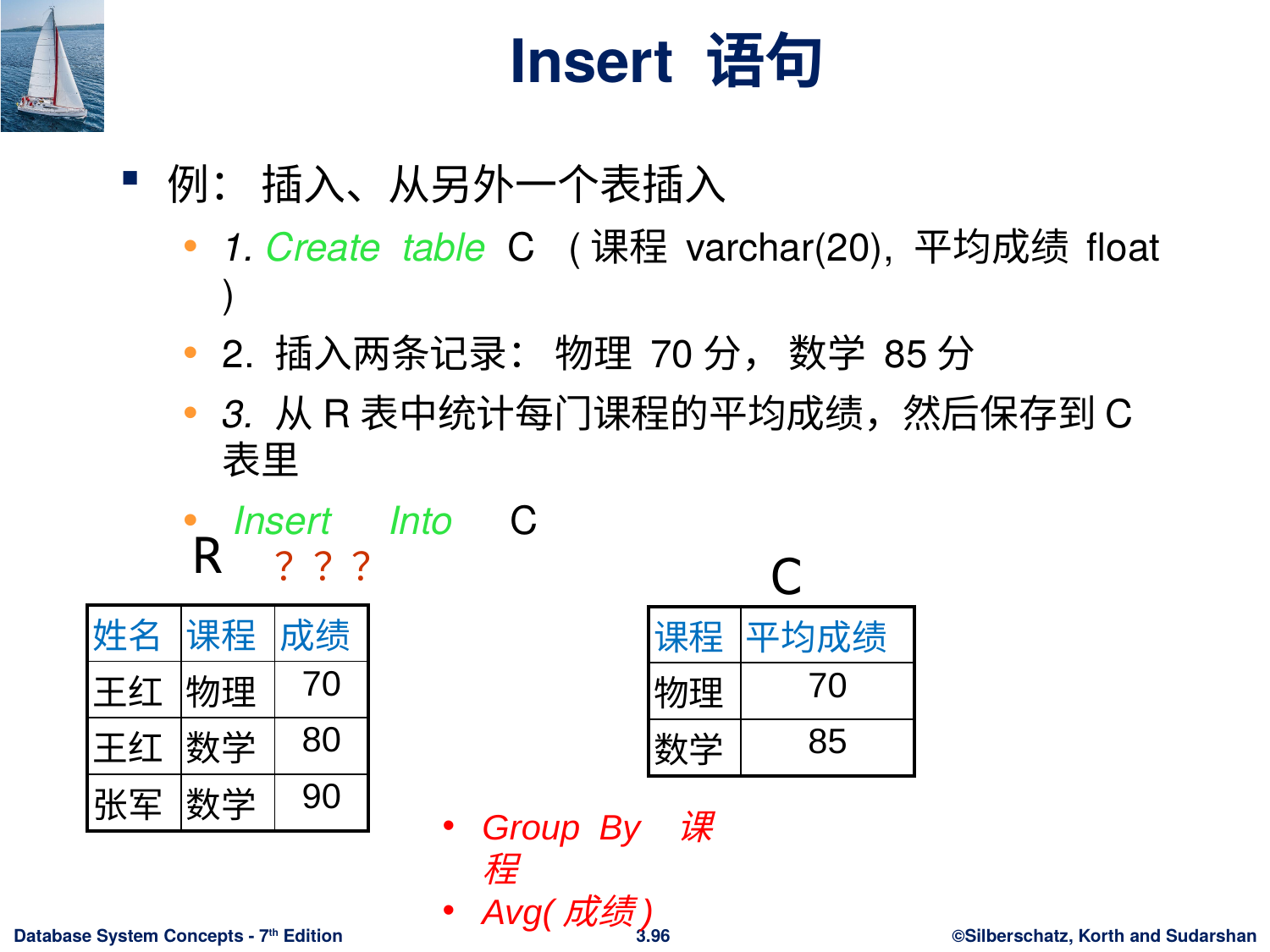

# Insert 语句
例： 插入、从另外一个表插入
1. Create  table  C   (课程 varchar(20), 平均成绩 float )
2. 插入两条记录： 物理 70分， 数学 85分
3. 从R表中统计每门课程的平均成绩，然后保存到C表里
 Insert　Into　C　
      ？？？
R
C
| 姓名 | 课程 | 成绩 |
| --- | --- | --- |
| 王红 | 物理 | 70 |
| 王红 | 数学 | 80 |
| 张军 | 数学 | 90 |
| 课程 | 平均成绩 |
| --- | --- |
| 物理 | 70 |
| 数学 | 85 |
Group By 课程
Avg(成绩)